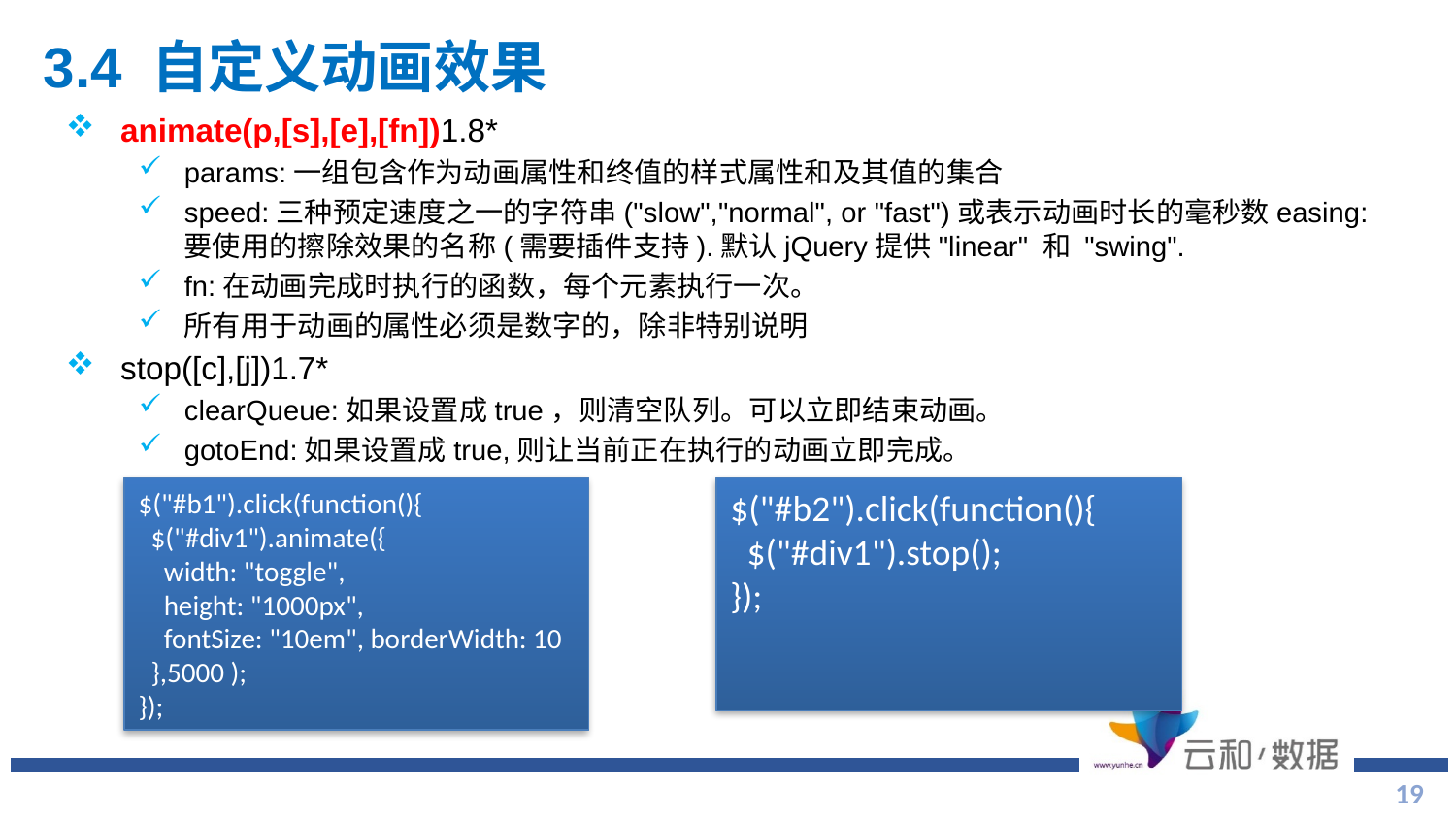

# 3.4 自定义动画效果
animate(p,[s],[e],[fn])1.8*
params:一组包含作为动画属性和终值的样式属性和及其值的集合
speed:三种预定速度之一的字符串("slow","normal", or "fast")或表示动画时长的毫秒数easing:要使用的擦除效果的名称(需要插件支持).默认jQuery提供"linear" 和 "swing".
fn:在动画完成时执行的函数，每个元素执行一次。
所有用于动画的属性必须是数字的，除非特别说明
stop([c],[j])1.7*
clearQueue:如果设置成true，则清空队列。可以立即结束动画。
gotoEnd:如果设置成true,则让当前正在执行的动画立即完成。
$("#b1").click(function(){
  $("#div1").animate({
    width: "toggle",
    height: "1000px",
    fontSize: "10em", borderWidth: 10
  },5000 );
});
$("#b2").click(function(){
  $("#div1").stop();
});

19